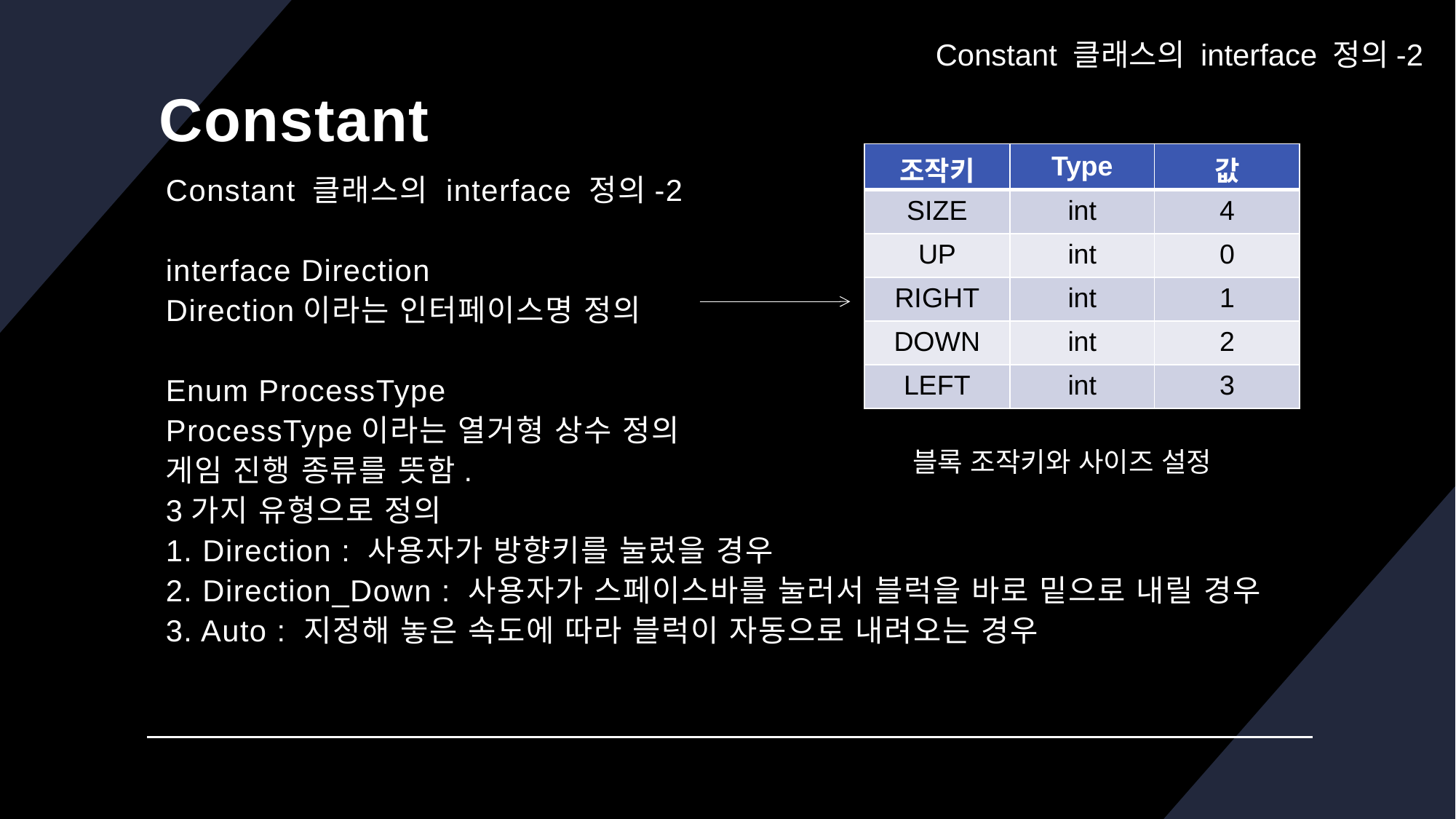

# Constant
Constant 클래스의 interface 정의-2

| 조작키 | Type | 값 |
| --- | --- | --- |
| SIZE | int | 4 |
| UP | int | 0 |
| RIGHT | int | 1 |
| DOWN | int | 2 |
| LEFT | int | 3 |

Constant 클래스의 interface 정의-2

interface Direction
Direction이라는 인터페이스명 정의

Enum ProcessType
ProcessType이라는 열거형 상수 정의
게임 진행 종류를 뜻함.
3가지 유형으로 정의
1. Direction : 사용자가 방향키를 눌렀을 경우
2. Direction_Down : 사용자가 스페이스바를 눌러서 블럭을 바로 밑으로 내릴 경우
3. Auto : 지정해 놓은 속도에 따라 블럭이 자동으로 내려오는 경우

블록 조작키와 사이즈 설정
MySQL과 Eclipse 연동